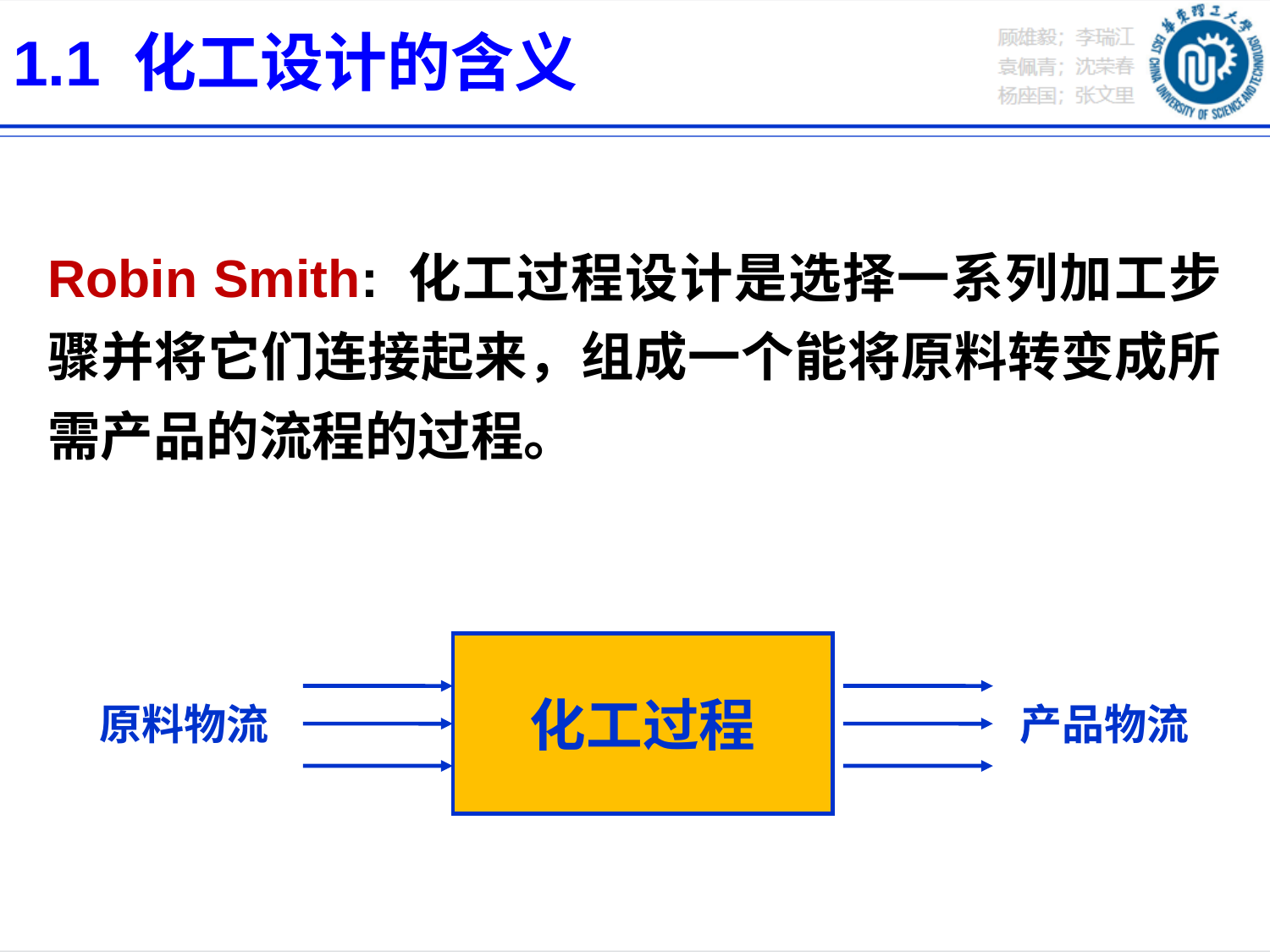

# 1.1 化工设计的含义
Robin Smith: 化工过程设计是选择一系列加工步骤并将它们连接起来，组成一个能将原料转变成所需产品的流程的过程。
化工过程

原料物流
产品物流